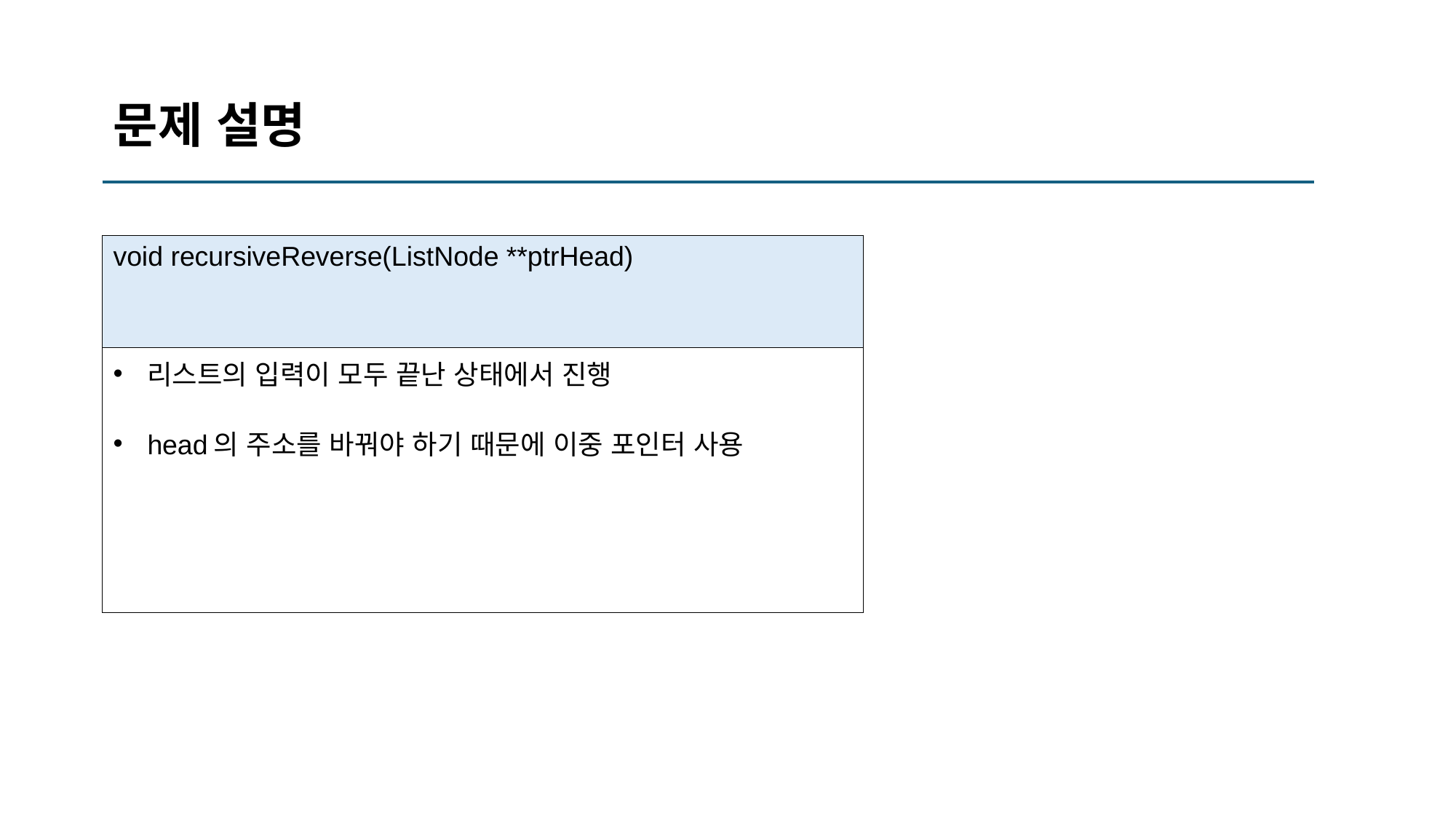

# 문제 설명
| void recursiveReverse(ListNode \*\*ptrHead) |
| --- |
| 리스트의 입력이 모두 끝난 상태에서 진행 head의 주소를 바꿔야 하기 때문에 이중 포인터 사용 |